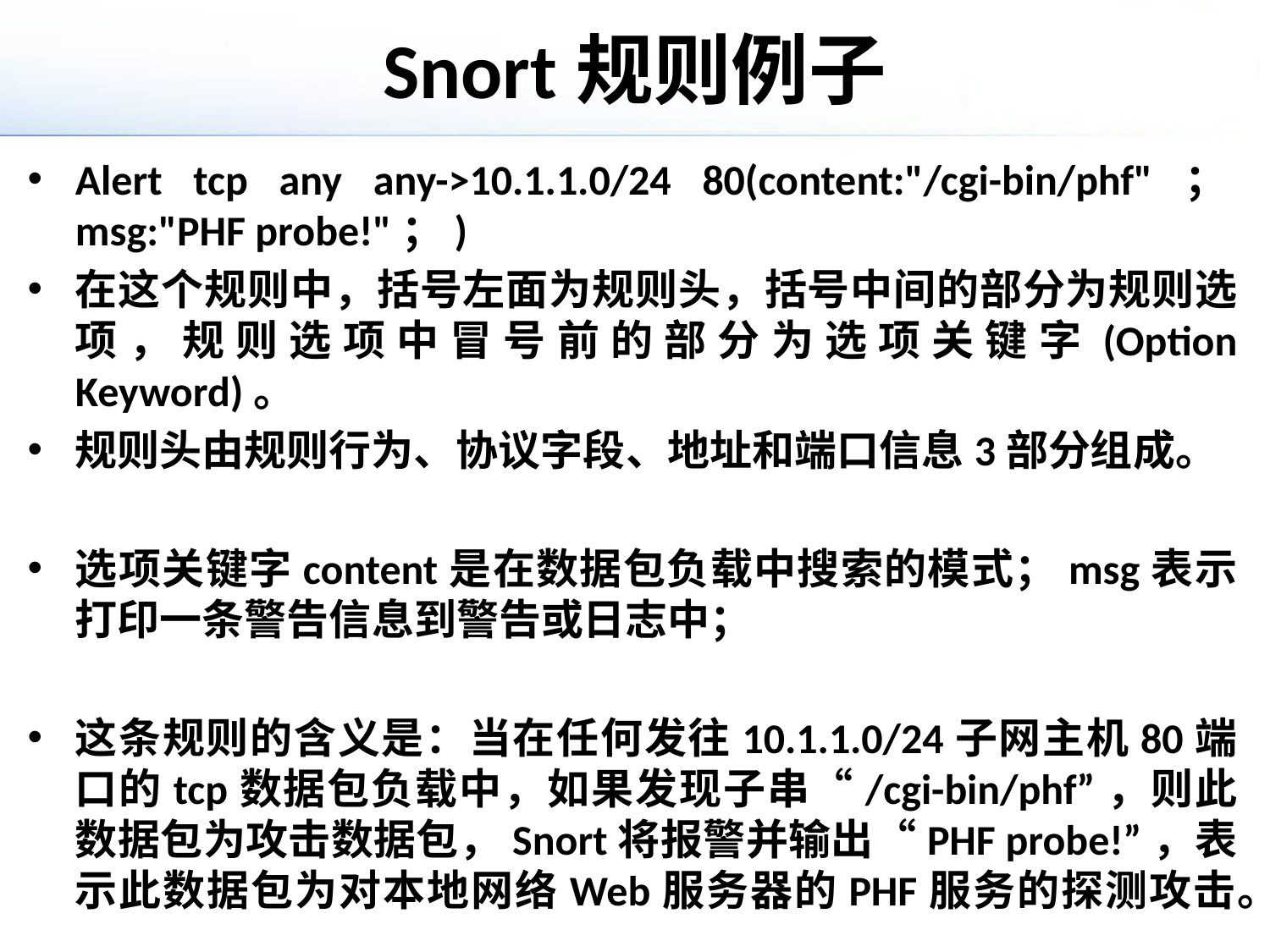

# Snort规则例子
Alert tcp any any->10.1.1.0/24 80(content:"/cgi-bin/phf"；msg:"PHF probe!"；)
在这个规则中，括号左面为规则头，括号中间的部分为规则选项，规则选项中冒号前的部分为选项关键字(Option Keyword)。
规则头由规则行为、协议字段、地址和端口信息3部分组成。

选项关键字content是在数据包负载中搜索的模式；msg表示打印一条警告信息到警告或日志中；

这条规则的含义是：当在任何发往10.1.1.0/24子网主机80端口的tcp数据包负载中，如果发现子串“/cgi-bin/phf”，则此数据包为攻击数据包，Snort将报警并输出“PHF probe!”，表示此数据包为对本地网络Web服务器的PHF服务的探测攻击。